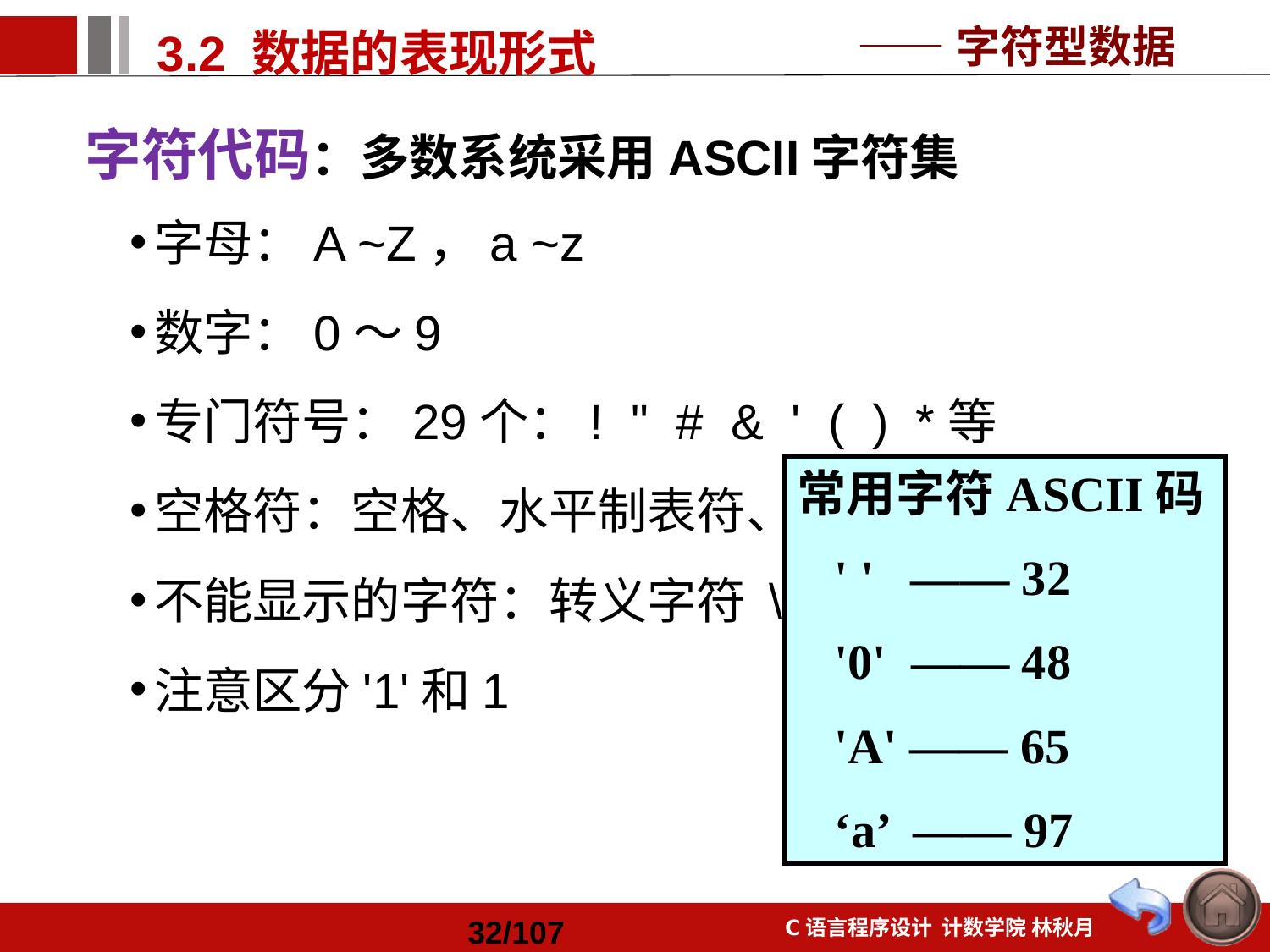

——字符型数据
字符代码：多数系统采用ASCII字符集
字母：A ~Z，a ~z
数字：0～9
专门符号：29个：!  "  #  &  '  (  )  *等
空格符：空格、水平制表符、换行等
不能显示的字符：转义字符 \n  \\  \'……
注意区分'1'和1
常用字符ASCII码
   ' '   —— 32
   '0'  —— 48
   'A' —— 65
   ‘a’  —— 97